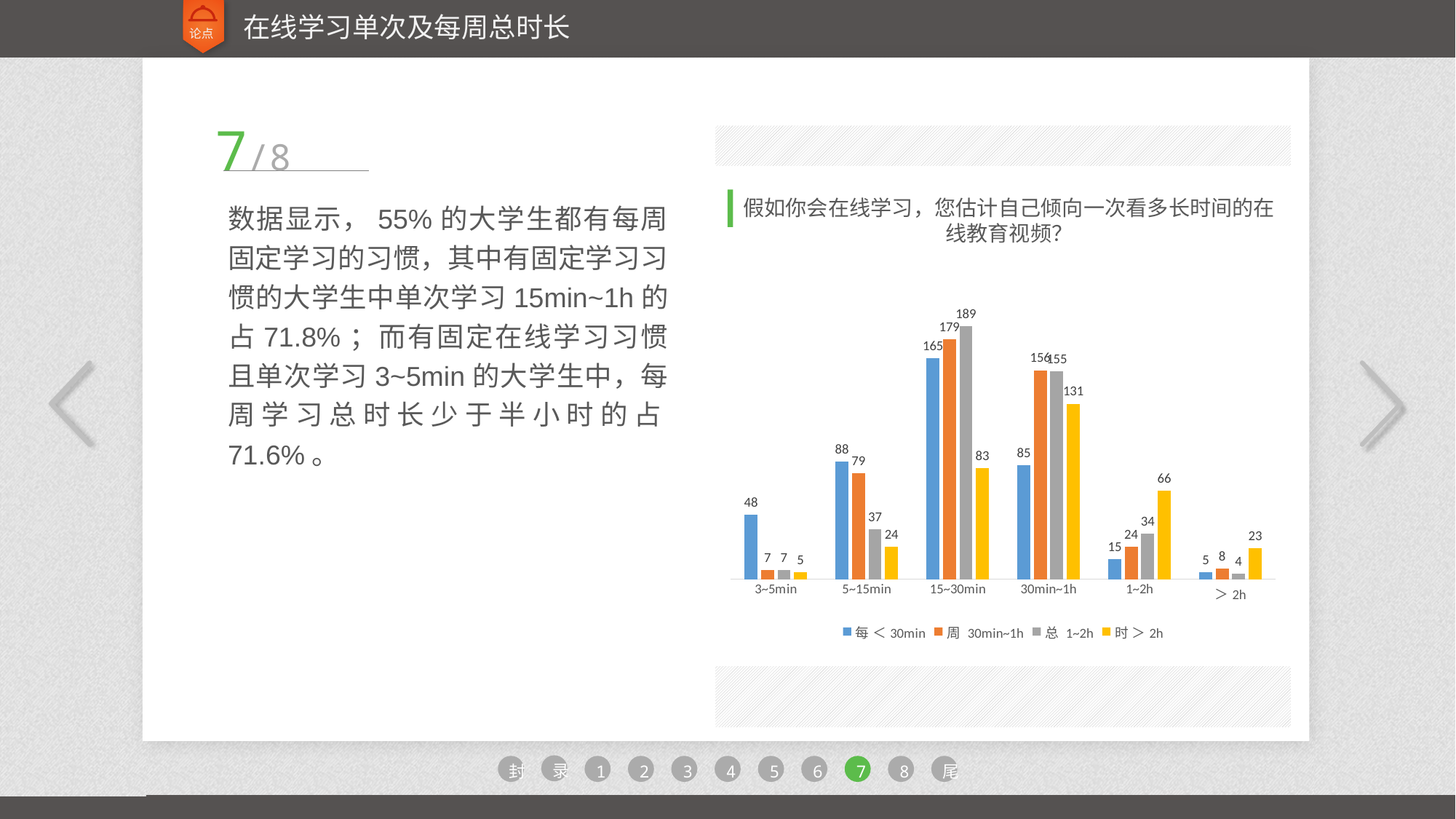

论点
在线学习单次及每周总时长

7/8
女

数据显示，55%的大学生都有每周固定学习的习惯，其中有固定学习习惯的大学生中单次学习15min~1h的占71.8%；而有固定在线学习习惯且单次学习3~5min的大学生中，每周学习总时长少于半小时的占71.6%。
假如你会在线学习，您估计自己倾向一次看多长时间的在线教育视频？

### Chart

| Category | 每 | 周 | 总 | 时 |
|---|---|---|---|---|
| 3~5min | 48.0 | 7.0 | 7.0 | 5.0 |
| 5~15min | 88.0 | 79.0 | 37.0 | 24.0 |
| 15~30min | 165.0 | 179.0 | 189.0 | 83.0 |
| 30min~1h | 85.0 | 156.0 | 155.0 | 131.0 |
| 1~2h | 15.0 | 24.0 | 34.0 | 66.0 |
| ＞2h | 5.0 | 8.0 | 4.0 | 23.0 |
录
封
1
2
3
4
5
6
7
8
尾